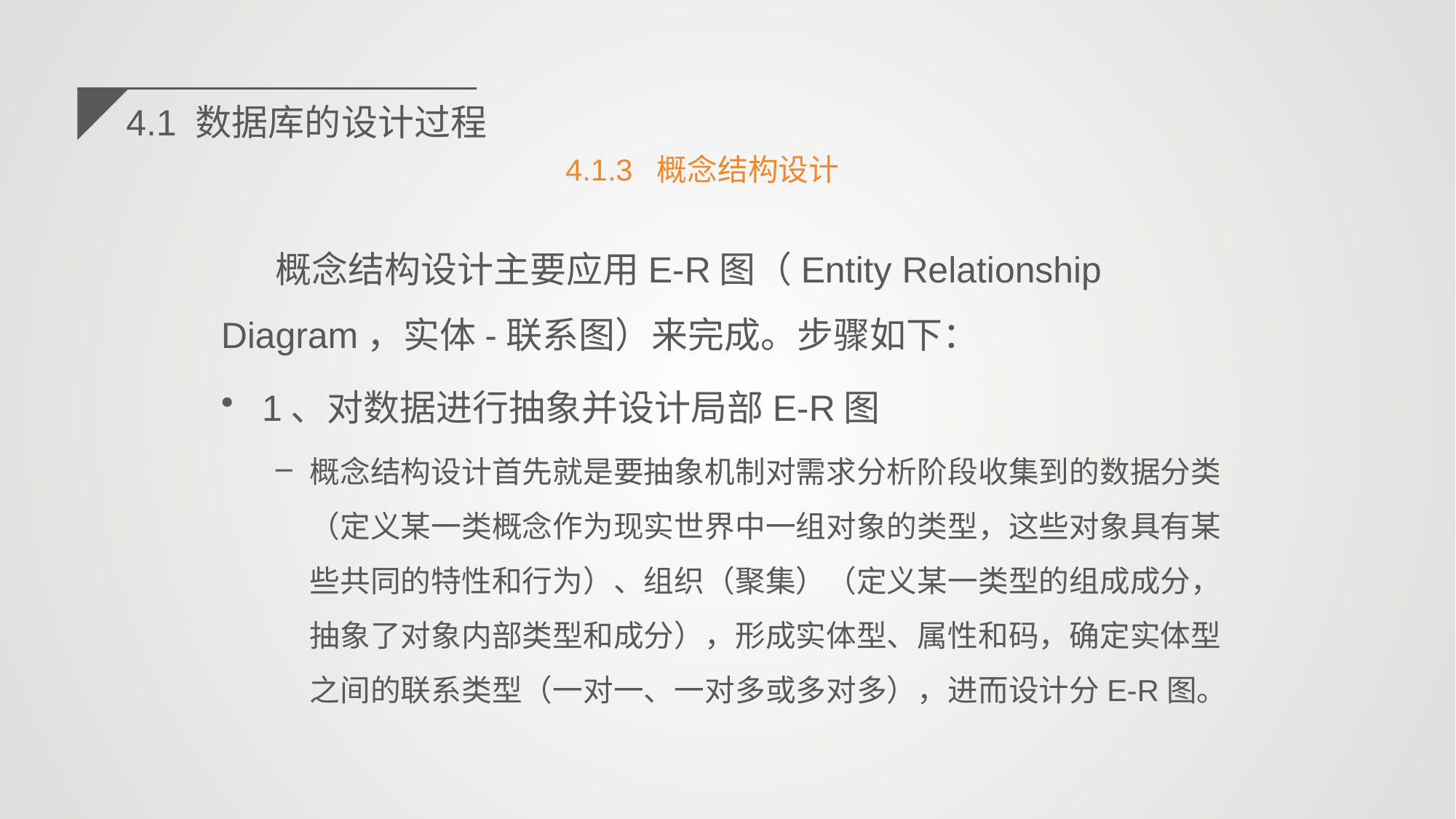

4.1 数据库的设计过程

4.1.3  概念结构设计
概念结构设计主要应用E-R图（Entity Relationship Diagram，实体-联系图）来完成。步骤如下：
1、对数据进行抽象并设计局部E-R图
概念结构设计首先就是要抽象机制对需求分析阶段收集到的数据分类（定义某一类概念作为现实世界中一组对象的类型，这些对象具有某些共同的特性和行为）、组织（聚集）（定义某一类型的组成成分，抽象了对象内部类型和成分），形成实体型、属性和码，确定实体型之间的联系类型（一对一、一对多或多对多），进而设计分E-R图。